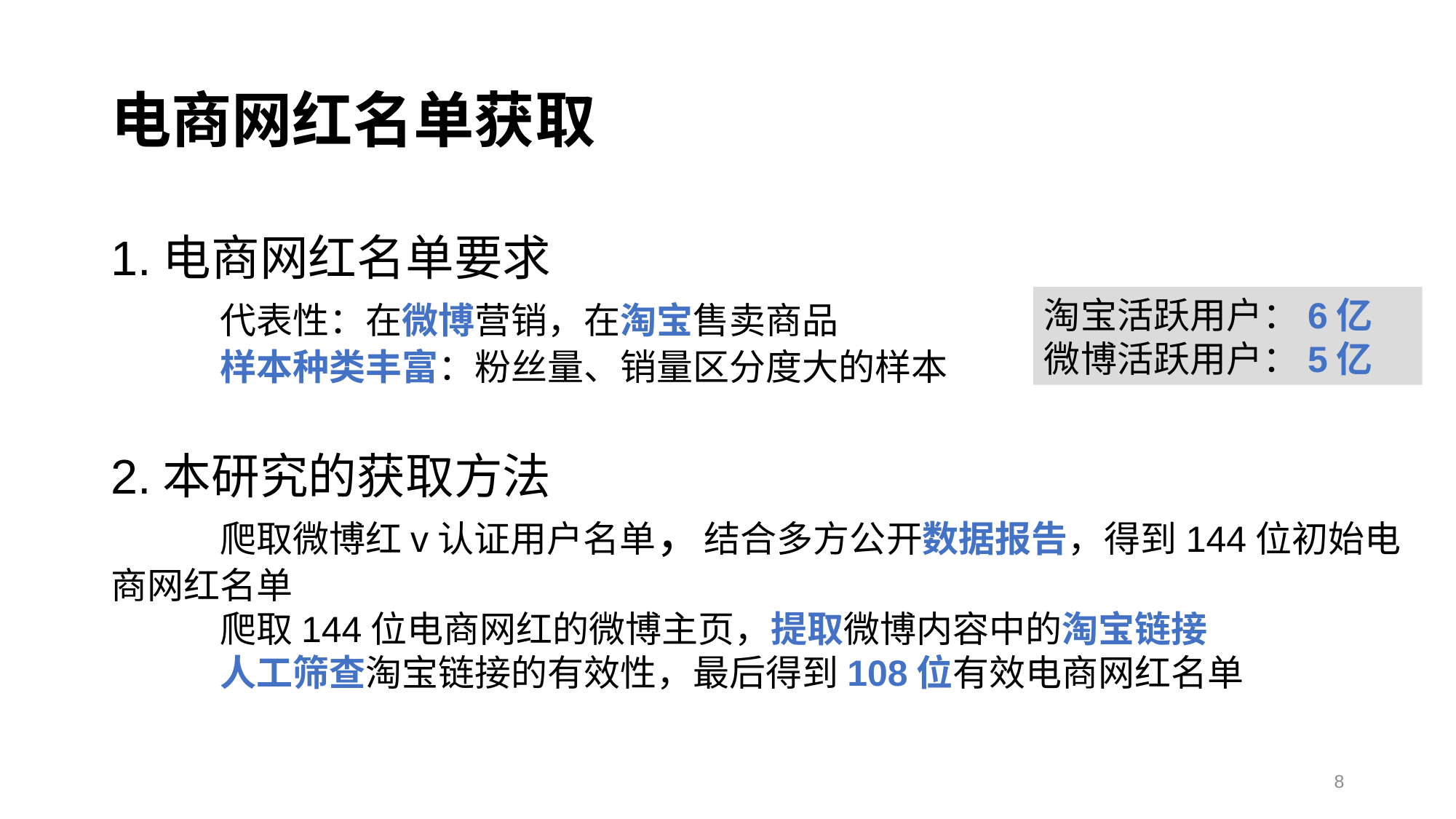

# 电商网红名单获取
1.电商网红名单要求
	代表性：在微博营销，在淘宝售卖商品
	样本种类丰富：粉丝量、销量区分度大的样本

2.本研究的获取方法
	爬取微博红v认证用户名单，结合多方公开数据报告，得到144位初始电商网红名单
	爬取144位电商网红的微博主页，提取微博内容中的淘宝链接
	人工筛查淘宝链接的有效性，最后得到108位有效电商网红名单
淘宝活跃用户：6亿
微博活跃用户：5亿
8